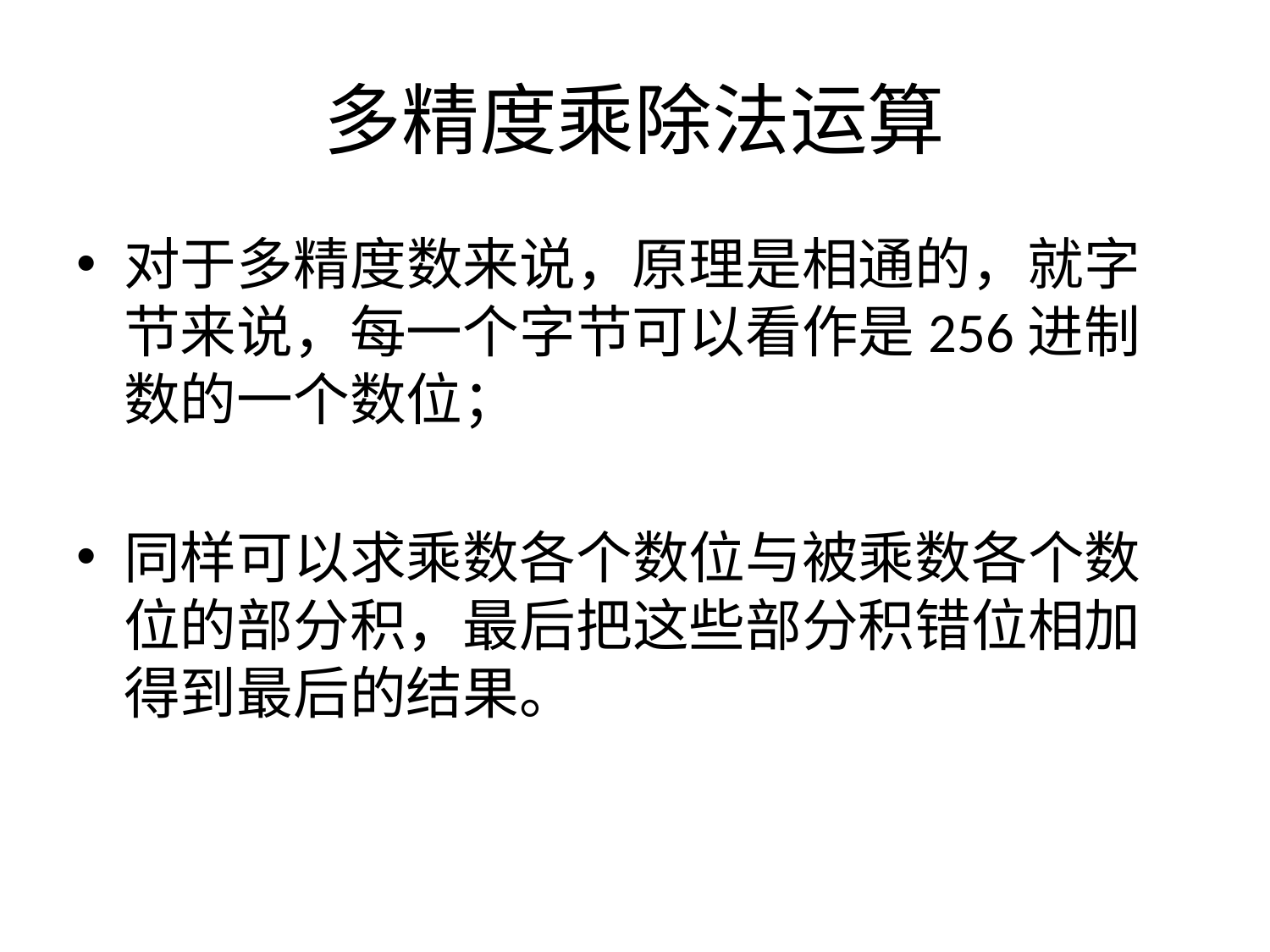

# 多精度乘除法运算
对于多精度数来说，原理是相通的，就字节来说，每一个字节可以看作是256进制数的一个数位；

同样可以求乘数各个数位与被乘数各个数位的部分积，最后把这些部分积错位相加得到最后的结果。